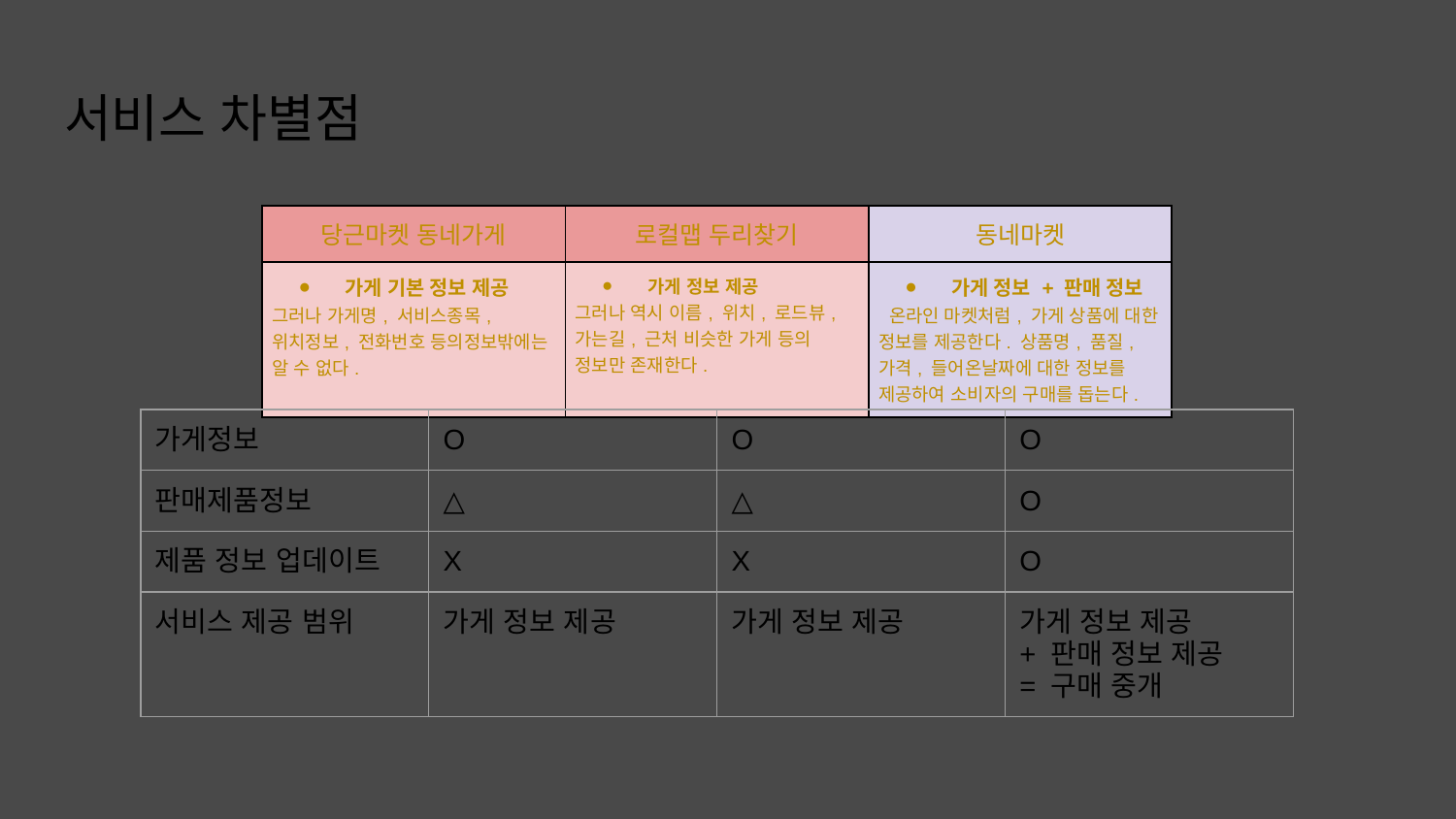

# 서비스 차별점
| 당근마켓 동네가게 | 로컬맵 두리찾기 | 동네마켓 |
| --- | --- | --- |
| 가게 기본 정보 제공 그러나 가게명, 서비스종목, 위치정보, 전화번호 등의정보밖에는 알 수 없다. | 가게 정보 제공 그러나 역시 이름, 위치, 로드뷰, 가는길, 근처 비슷한 가게 등의 정보만 존재한다. | 가게 정보 + 판매 정보 온라인 마켓처럼, 가게 상품에 대한 정보를 제공한다. 상품명, 품질, 가격, 들어온날짜에 대한 정보를 제공하여 소비자의 구매를 돕는다. |
| 가게정보 | O | O | O |
| --- | --- | --- | --- |
| 판매제품정보 | △ | △ | O |
| 제품 정보 업데이트 | X | X | O |
| 서비스 제공 범위 | 가게 정보 제공 | 가게 정보 제공 | 가게 정보 제공 + 판매 정보 제공 = 구매 중개 |